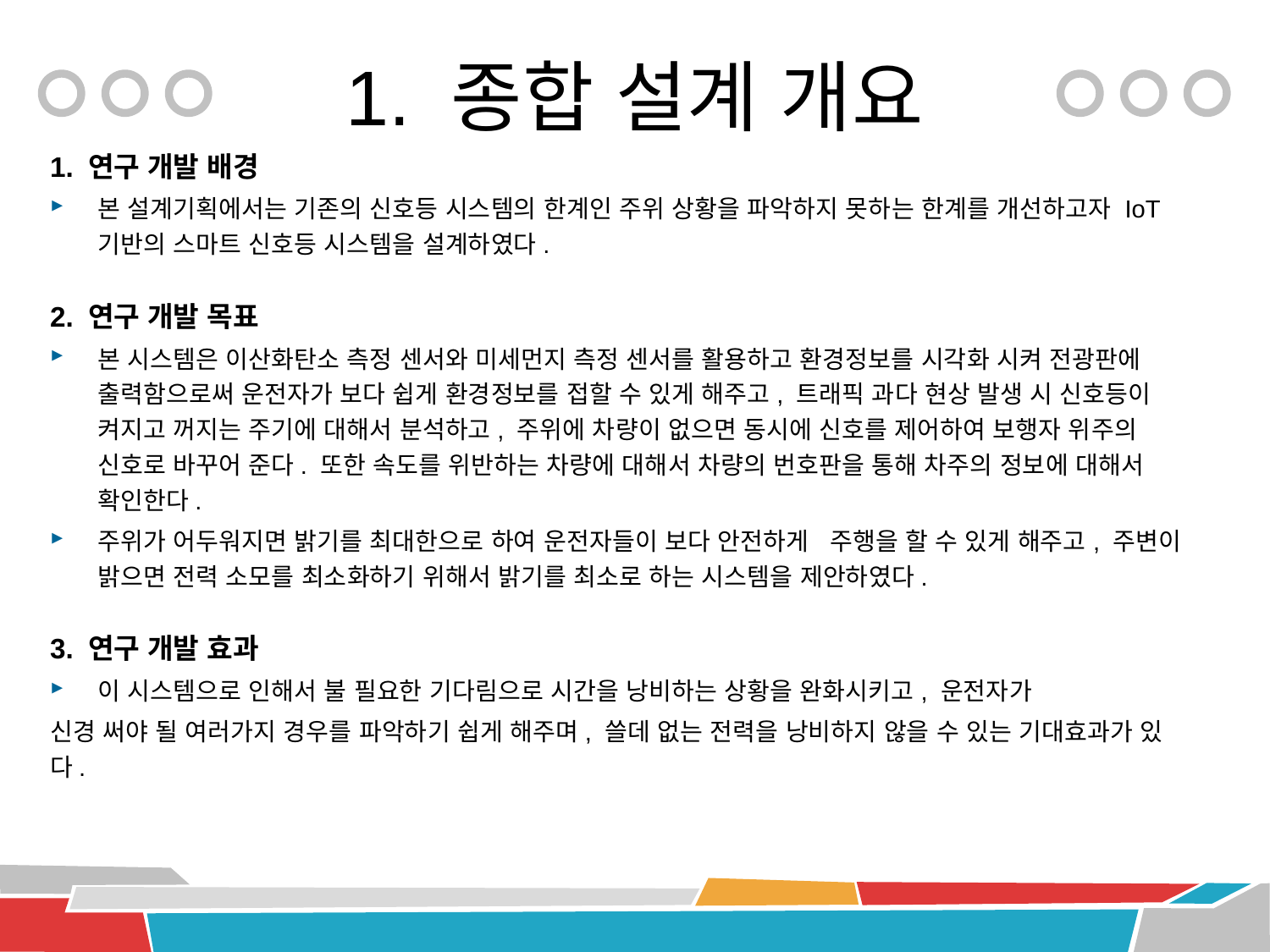

# 1. 종합 설계 개요
1. 연구 개발 배경
본 설계기획에서는 기존의 신호등 시스템의 한계인 주위 상황을 파악하지 못하는 한계를 개선하고자 IoT 기반의 스마트 신호등 시스템을 설계하였다.

2. 연구 개발 목표
본 시스템은 이산화탄소 측정 센서와 미세먼지 측정 센서를 활용하고 환경정보를 시각화 시켜 전광판에 출력함으로써 운전자가 보다 쉽게 환경정보를 접할 수 있게 해주고, 트래픽 과다 현상 발생 시 신호등이 켜지고 꺼지는 주기에 대해서 분석하고, 주위에 차량이 없으면 동시에 신호를 제어하여 보행자 위주의 신호로 바꾸어 준다. 또한 속도를 위반하는 차량에 대해서 차량의 번호판을 통해 차주의 정보에 대해서 확인한다.
주위가 어두워지면 밝기를 최대한으로 하여 운전자들이 보다 안전하게   주행을 할 수 있게 해주고, 주변이 밝으면 전력 소모를 최소화하기 위해서 밝기를 최소로 하는 시스템을 제안하였다.

3. 연구 개발 효과
이 시스템으로 인해서 불 필요한 기다림으로 시간을 낭비하는 상황을 완화시키고, 운전자가
신경 써야 될 여러가지 경우를 파악하기 쉽게 해주며, 쓸데 없는 전력을 낭비하지 않을 수 있는 기대효과가 있다.